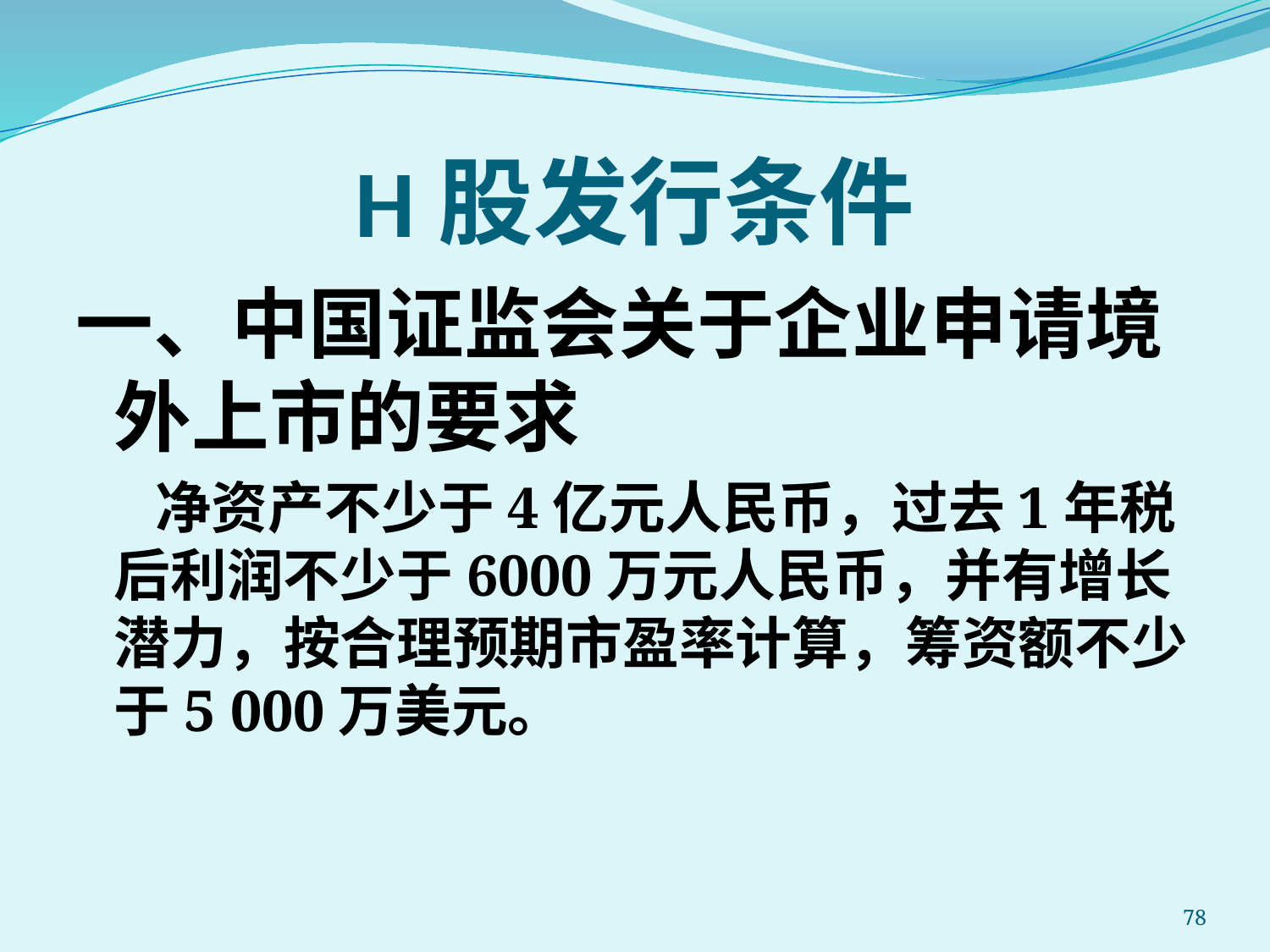

# H股发行条件
一、中国证监会关于企业申请境外上市的要求
      净资产不少于4亿元人民币，过去1年税后利润不少于6000万元人民币，并有增长潜力，按合理预期市盈率计算，筹资额不少于5 000万美元。

78